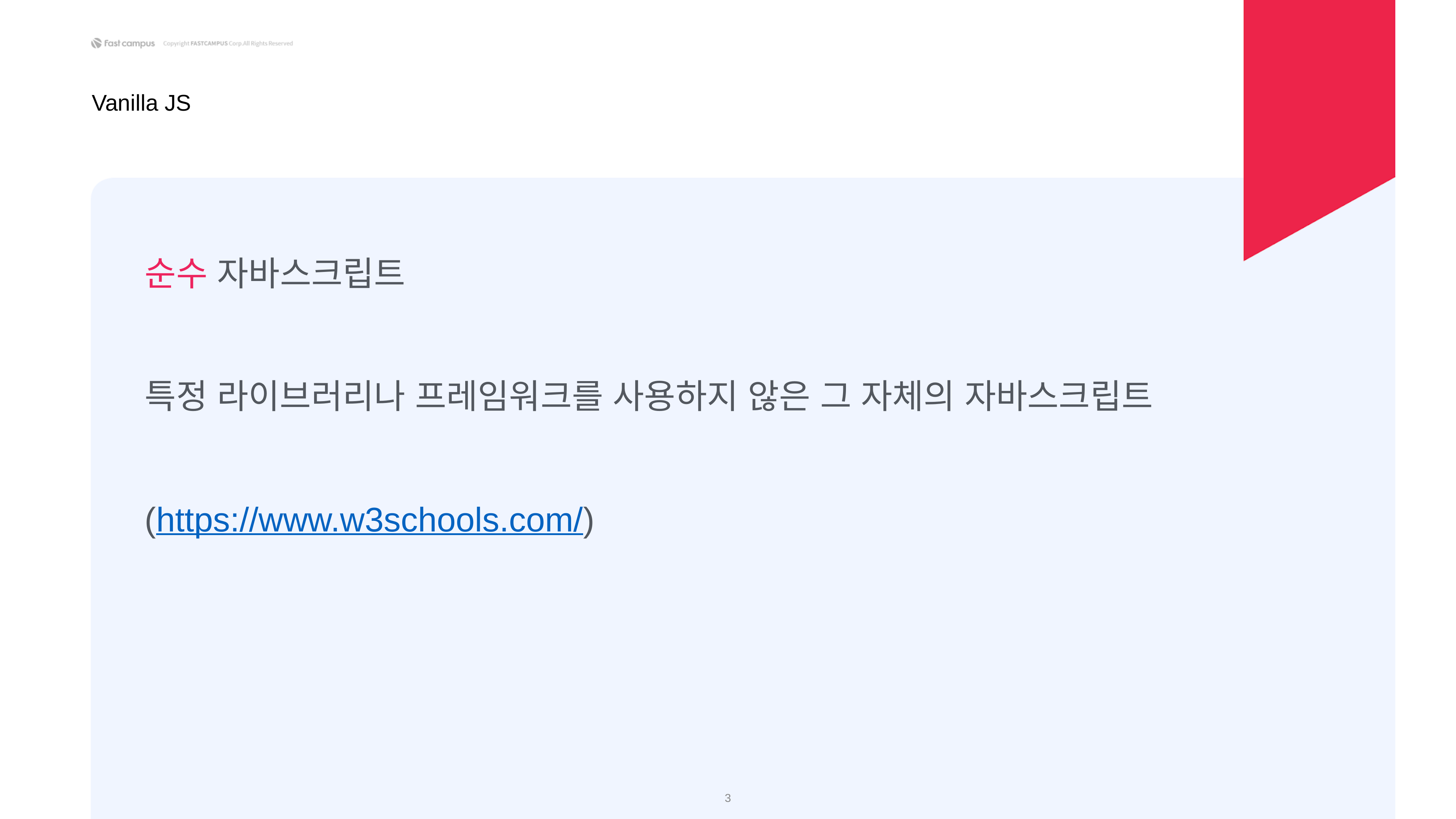

Vanilla JS
순수 자바스크립트

특정 라이브러리나 프레임워크를 사용하지 않은 그 자체의 자바스크립트

(https://www.w3schools.com/)
3